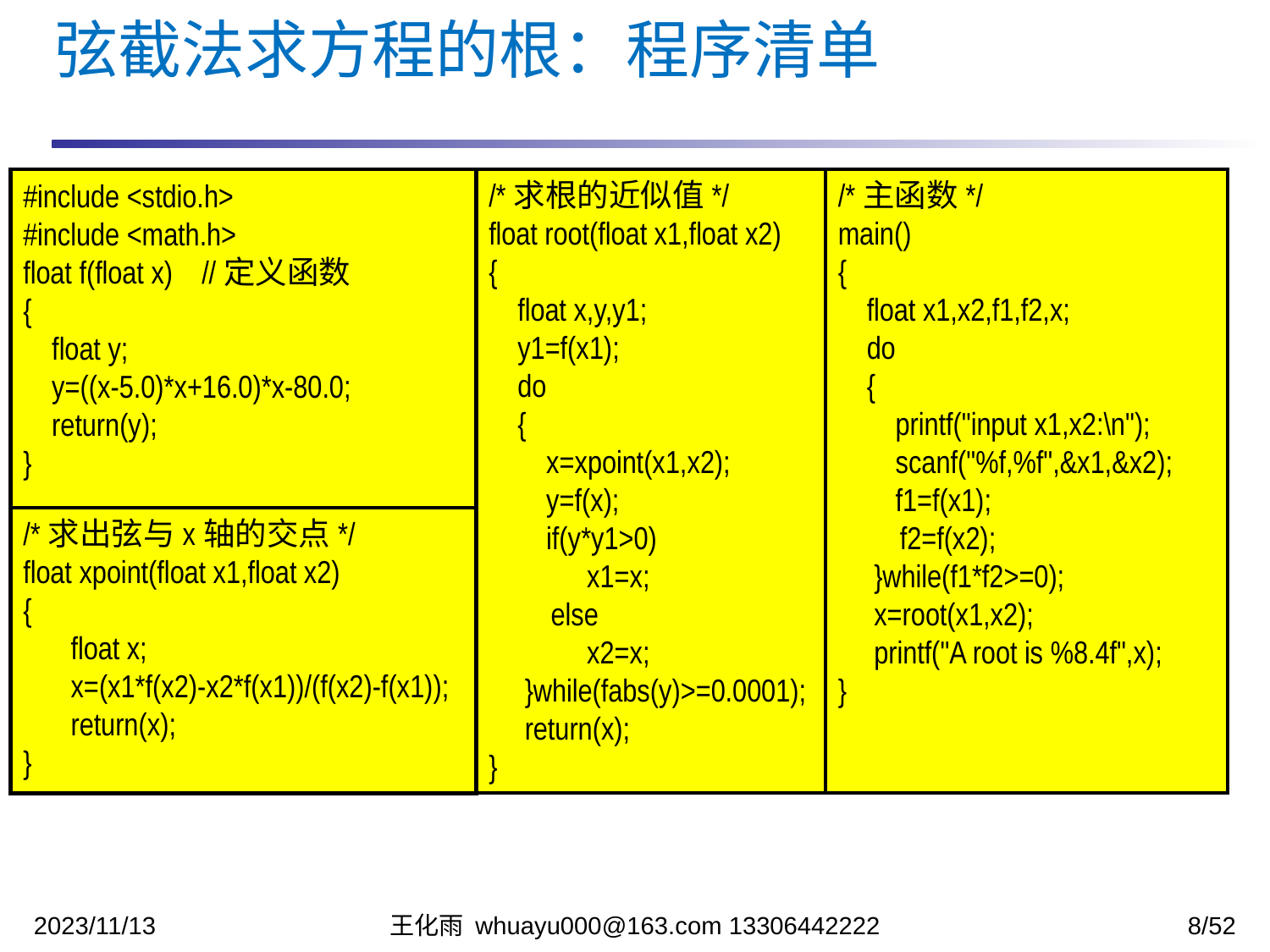

弦截法求方程的根：程序清单
#include <stdio.h>
#include <math.h>
float f(float x)    //定义函数
{
    float y;
    y=((x-5.0)*x+16.0)*x-80.0;
    return(y);
}
/*求根的近似值*/
float root(float x1,float x2)
{
    float x,y,y1;
    y1=f(x1);
    do
    {
        x=xpoint(x1,x2);
        y=f(x);
        if(y*y1>0)
	       x1=x;
	  else
	       x2=x;
     }while(fabs(y)>=0.0001);
     return(x);
}
/*主函数*/
main()
{
    float x1,x2,f1,f2,x;
    do
    {
        printf("input x1,x2:\n");
        scanf("%f,%f",&x1,&x2);
        f1=f(x1);
	  f2=f(x2);
     }while(f1*f2>=0);
     x=root(x1,x2);
     printf("A root is %8.4f",x);
}
/*求出弦与x轴的交点*/
float xpoint(float x1,float x2)
{
  	float x;
  	x=(x1*f(x2)-x2*f(x1))/(f(x2)-f(x1));
  	return(x);
}
2023/11/13
王化雨 whuayu000@163.com 13306442222
8/52